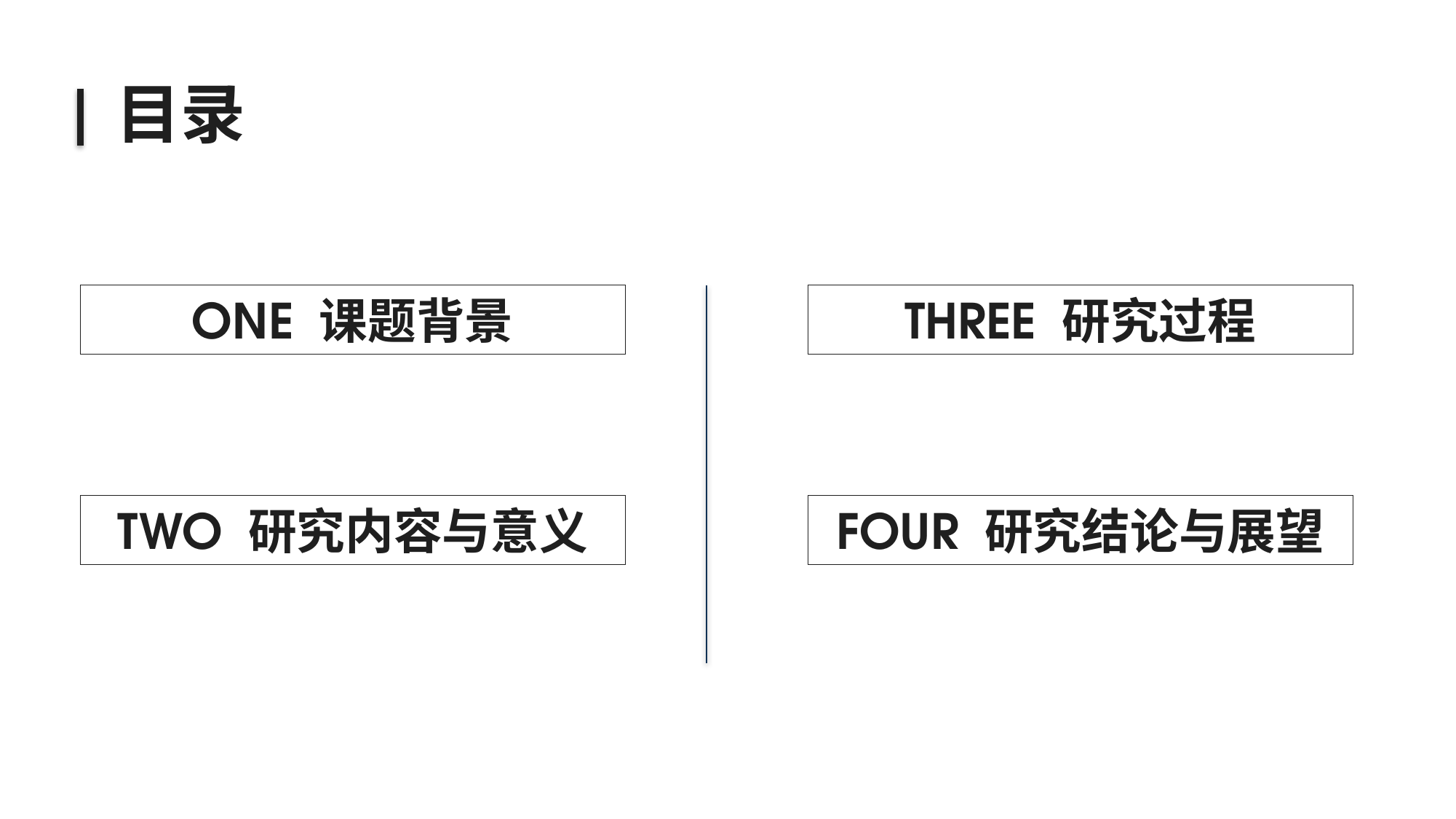

目录
THREE 研究过程
ONE 课题背景
TWO 研究内容与意义
FOUR 研究结论与展望